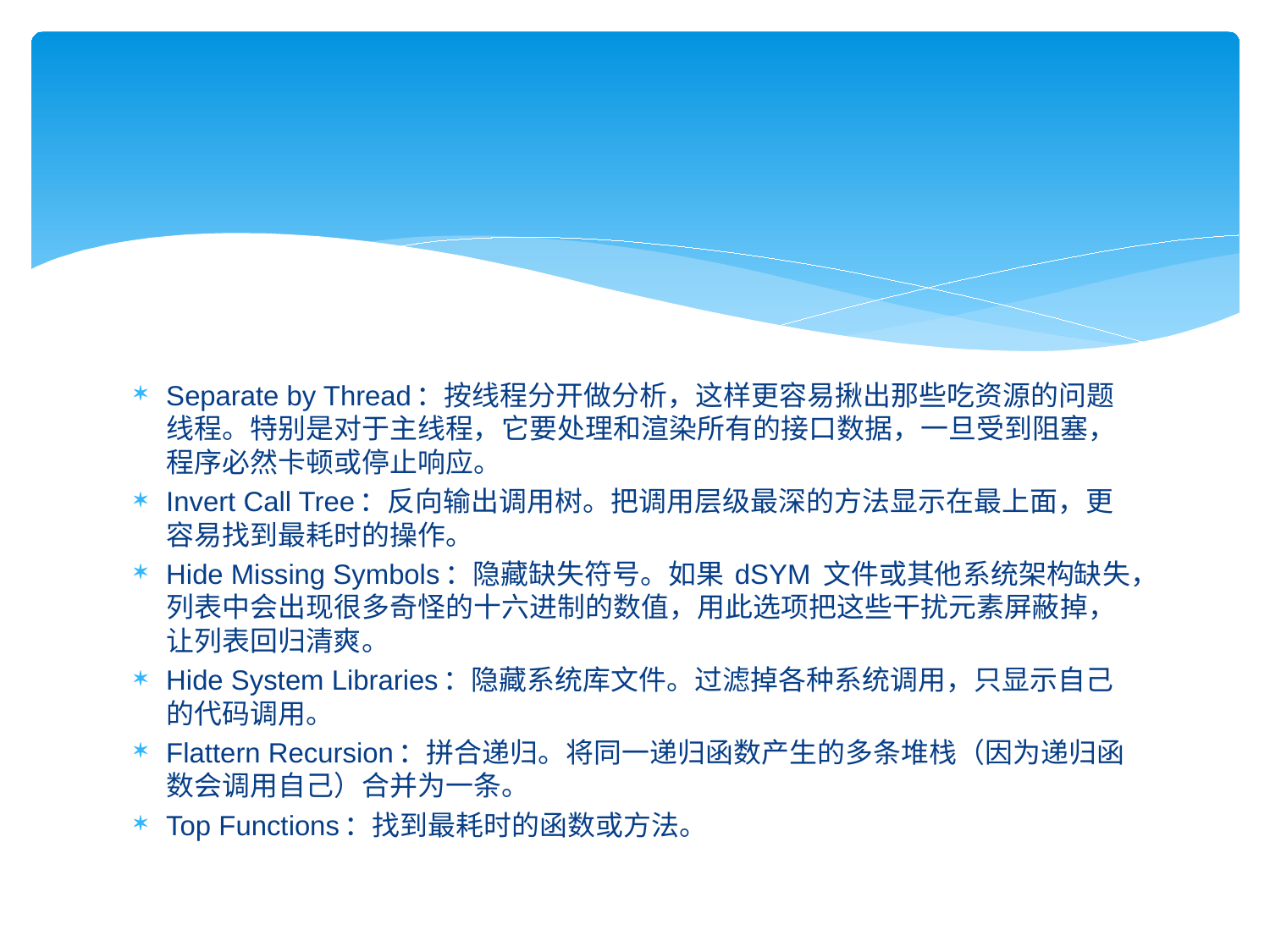

#
Separate by Thread：按线程分开做分析，这样更容易揪出那些吃资源的问题线程。特别是对于主线程，它要处理和渲染所有的接口数据，一旦受到阻塞，程序必然卡顿或停止响应。
Invert Call Tree：反向输出调用树。把调用层级最深的方法显示在最上面，更容易找到最耗时的操作。
Hide Missing Symbols：隐藏缺失符号。如果 dSYM 文件或其他系统架构缺失，列表中会出现很多奇怪的十六进制的数值，用此选项把这些干扰元素屏蔽掉，让列表回归清爽。
Hide System Libraries：隐藏系统库文件。过滤掉各种系统调用，只显示自己的代码调用。
Flattern Recursion：拼合递归。将同一递归函数产生的多条堆栈（因为递归函数会调用自己）合并为一条。
Top Functions：找到最耗时的函数或方法。